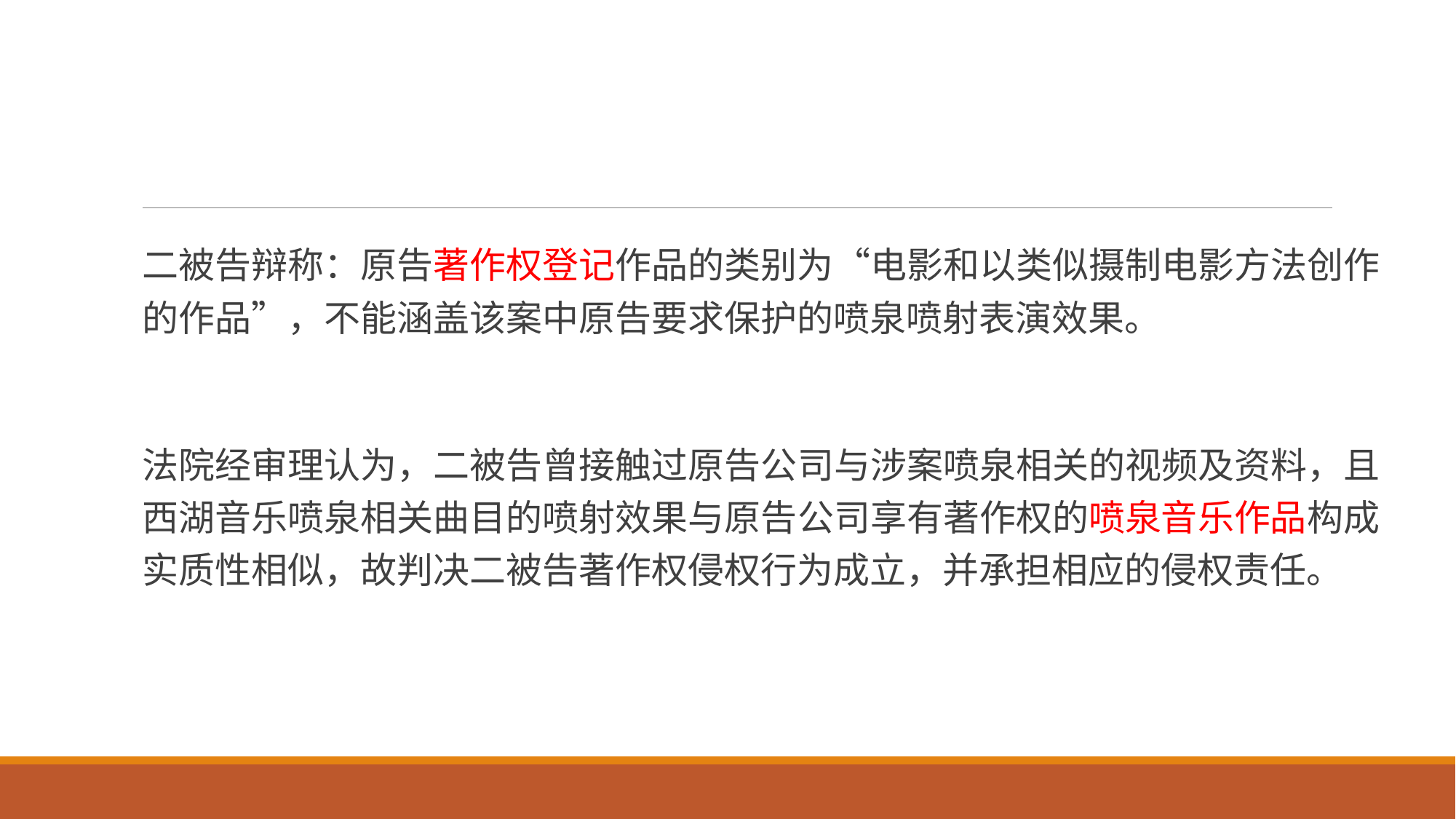

#
二被告辩称：原告著作权登记作品的类别为“电影和以类似摄制电影方法创作的作品”，不能涵盖该案中原告要求保护的喷泉喷射表演效果。

法院经审理认为，二被告曾接触过原告公司与涉案喷泉相关的视频及资料，且西湖音乐喷泉相关曲目的喷射效果与原告公司享有著作权的喷泉音乐作品构成实质性相似，故判决二被告著作权侵权行为成立，并承担相应的侵权责任。